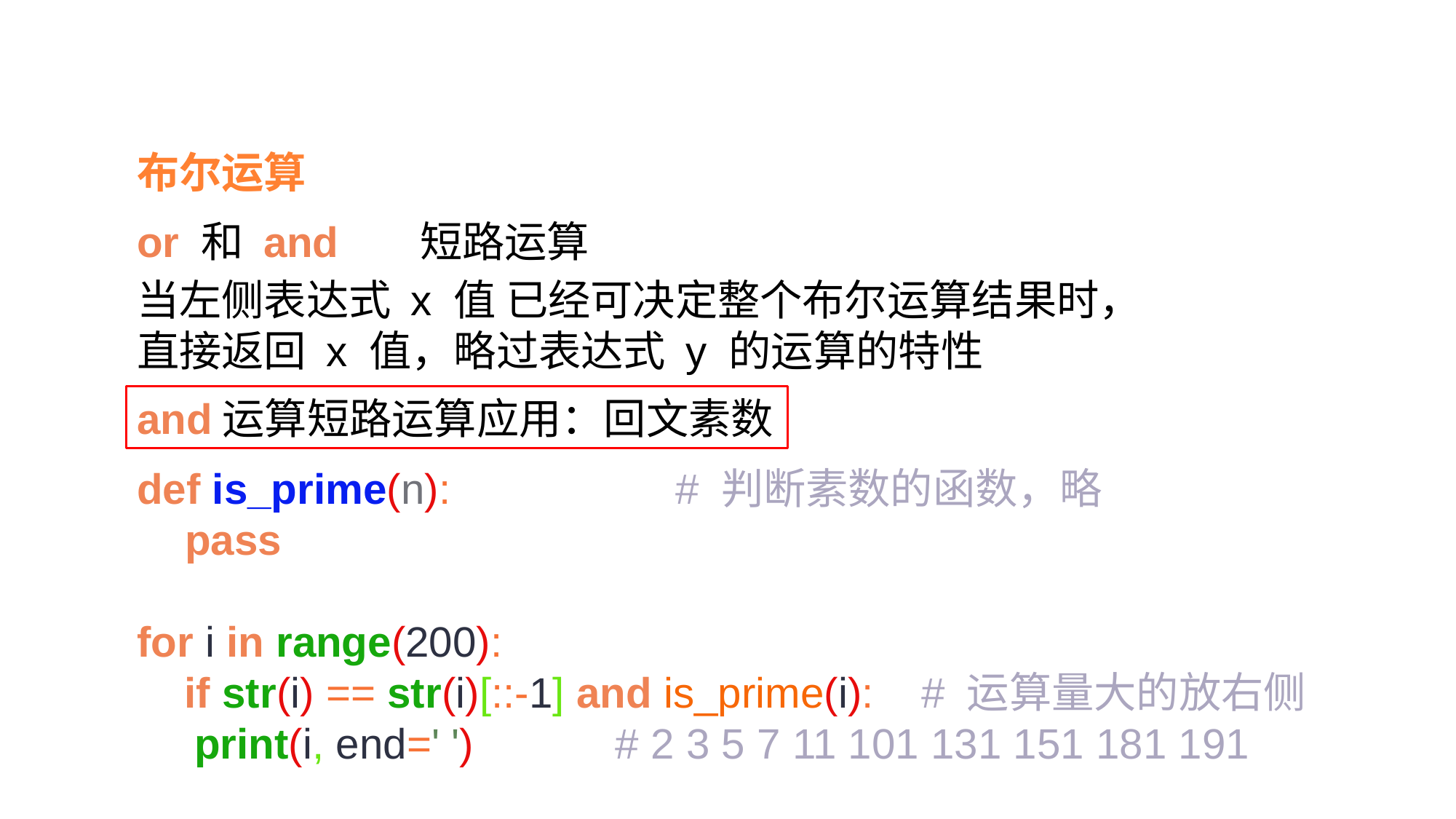

布尔运算
or 和 and      短路运算
当左侧表达式 x 值 已经可决定整个布尔运算结果时，直接返回 x 值，略过表达式 y 的运算的特性
and运算短路运算应用：回文素数
def is_prime(n):                   # 判断素数的函数，略
    pass
for i in range(200):
    if str(i) == str(i)[::-1] and is_prime(i):    # 运算量大的放右侧
     print(i, end=' ')            # 2 3 5 7 11 101 131 151 181 191